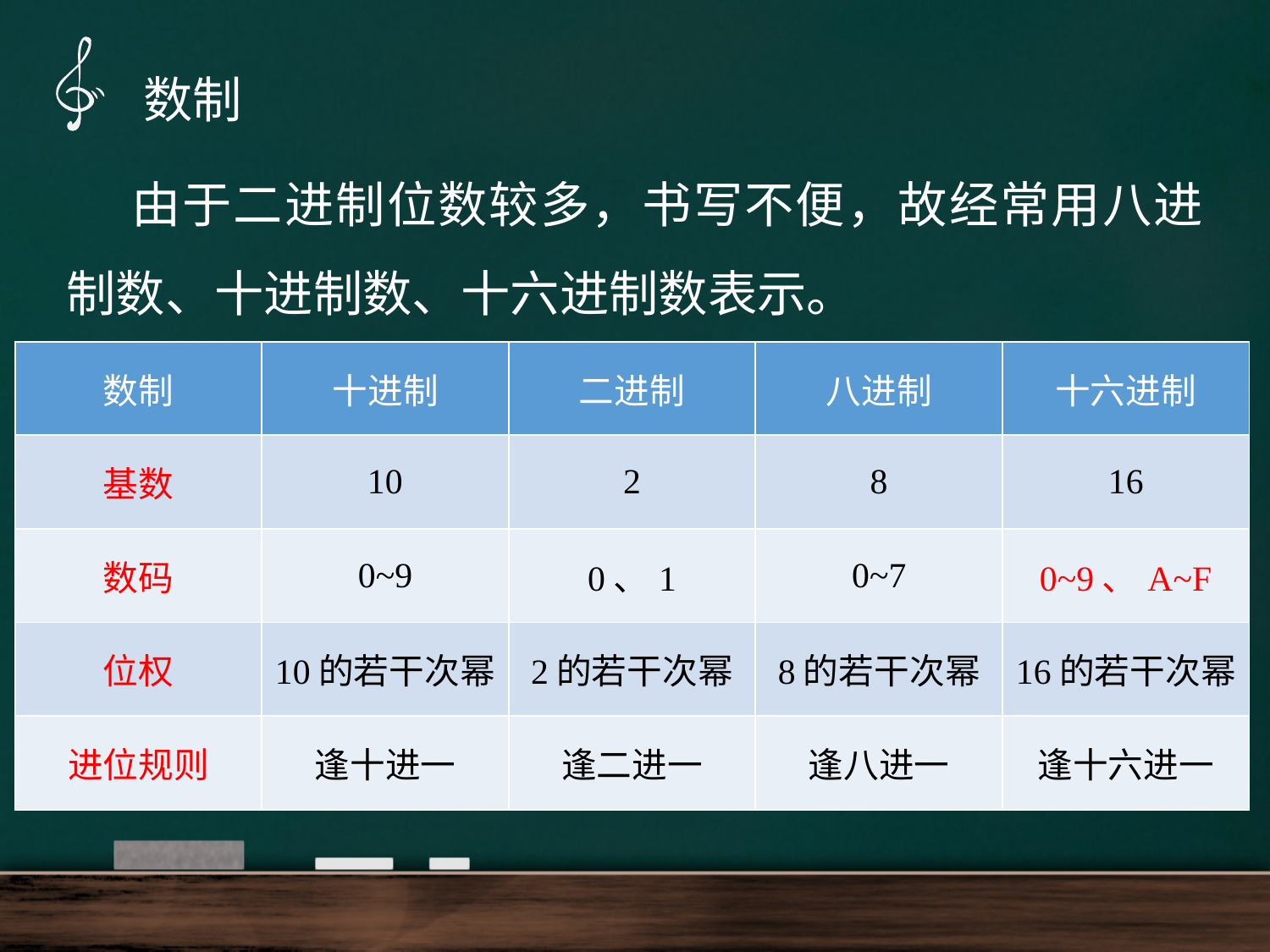

数制
    由于二进制位数较多，书写不便，故经常用八进制数、十进制数、十六进制数表示。
| 数制 | 十进制 | 二进制 | 八进制 | 十六进制 |
| --- | --- | --- | --- | --- |
| 基数 | 10 | 2 | 8 | 16 |
| 数码 | 0~9 | 0、1 | 0~7 | 0~9、A~F |
| 位权 | 10的若干次幂 | 2的若干次幂 | 8的若干次幂 | 16的若干次幂 |
| 进位规则 | 逢十进一 | 逢二进一 | 逢八进一 | 逢十六进一 |